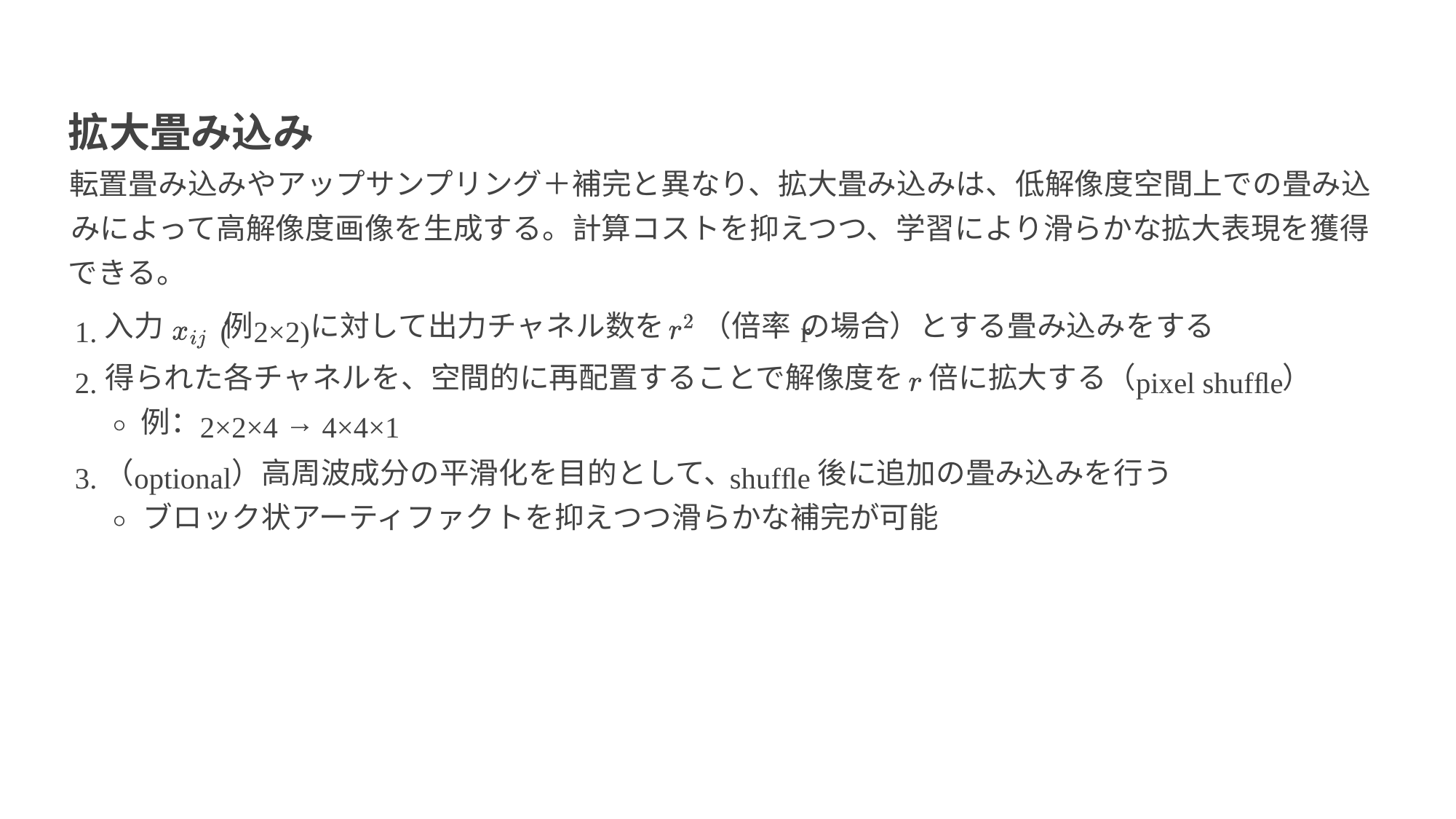

拡⼤畳み込み
転置畳み込みやアップサンプリング＋補完と異なり、拡⼤畳み込みは、低解像度空間上での畳み込
みによって⾼解像度画像を⽣成する。計算コストを抑えつつ、学習により滑らかな拡⼤表現を獲得
できる。
⼊⼒
例
に対して出⼒チャネル数を
（倍率
の場合）とする畳み込みをする
1.

 (
2×2)

r

得られた各チャネルを、空間的に再配置することで解像度を
倍に拡⼤する（
）
2.

pixel shufﬂe

例：
→
2×2×4
 4×4×1

（
）⾼周波成分の平滑化を⽬的として、
後に追加の畳み込みを⾏う
3.
optional
shufﬂe
ブロック状アーティファクトを抑えつつ滑らかな補完が可能